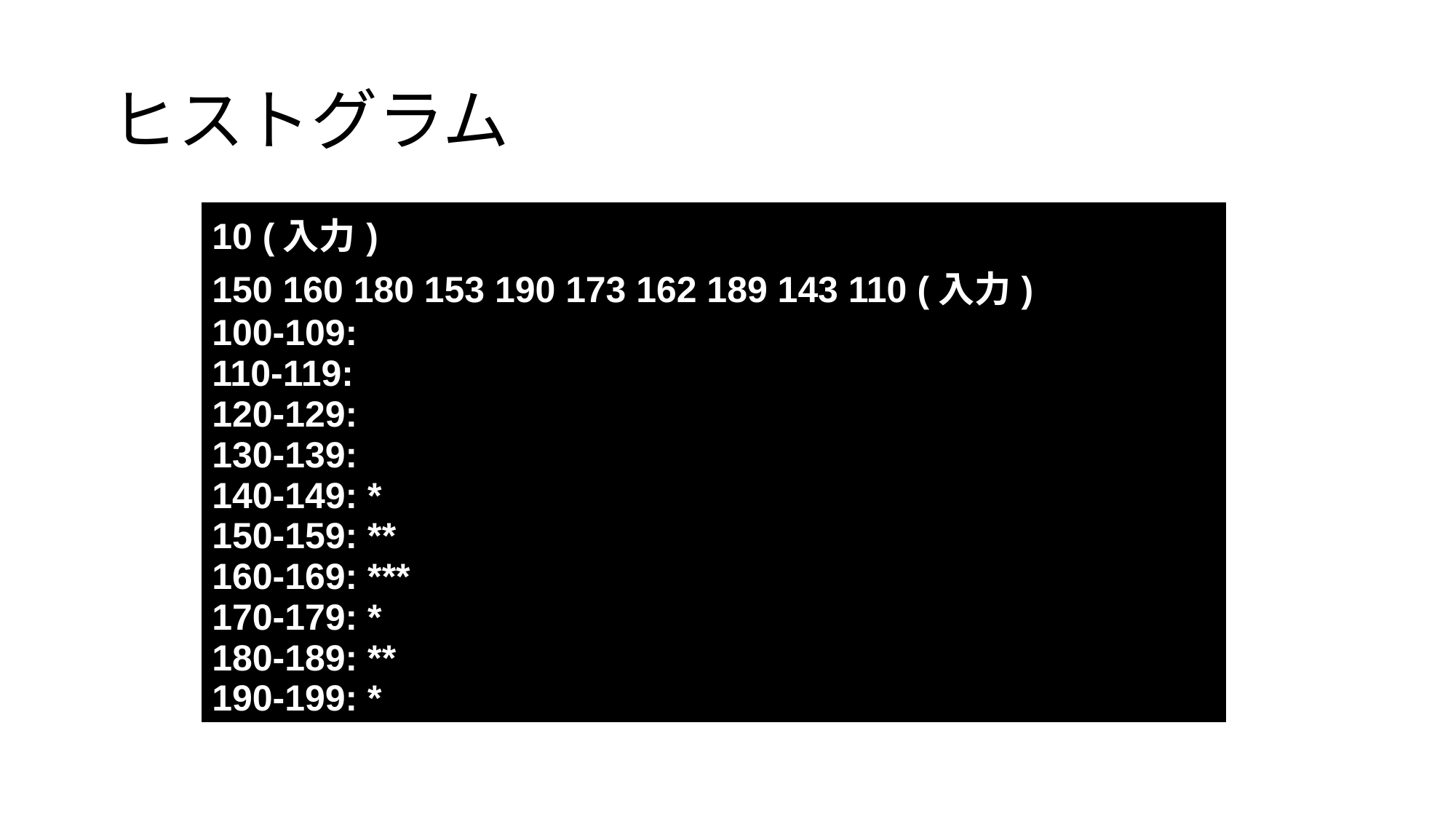

# ヒストグラム
| 10 (入力) 150 160 180 153 190 173 162 189 143 110 (入力) 100-109: 110-119: 120-129: 130-139: 140-149: \* 150-159: \*\* 160-169: \*\*\* 170-179: \* 180-189: \*\* 190-199: \* |
| --- |